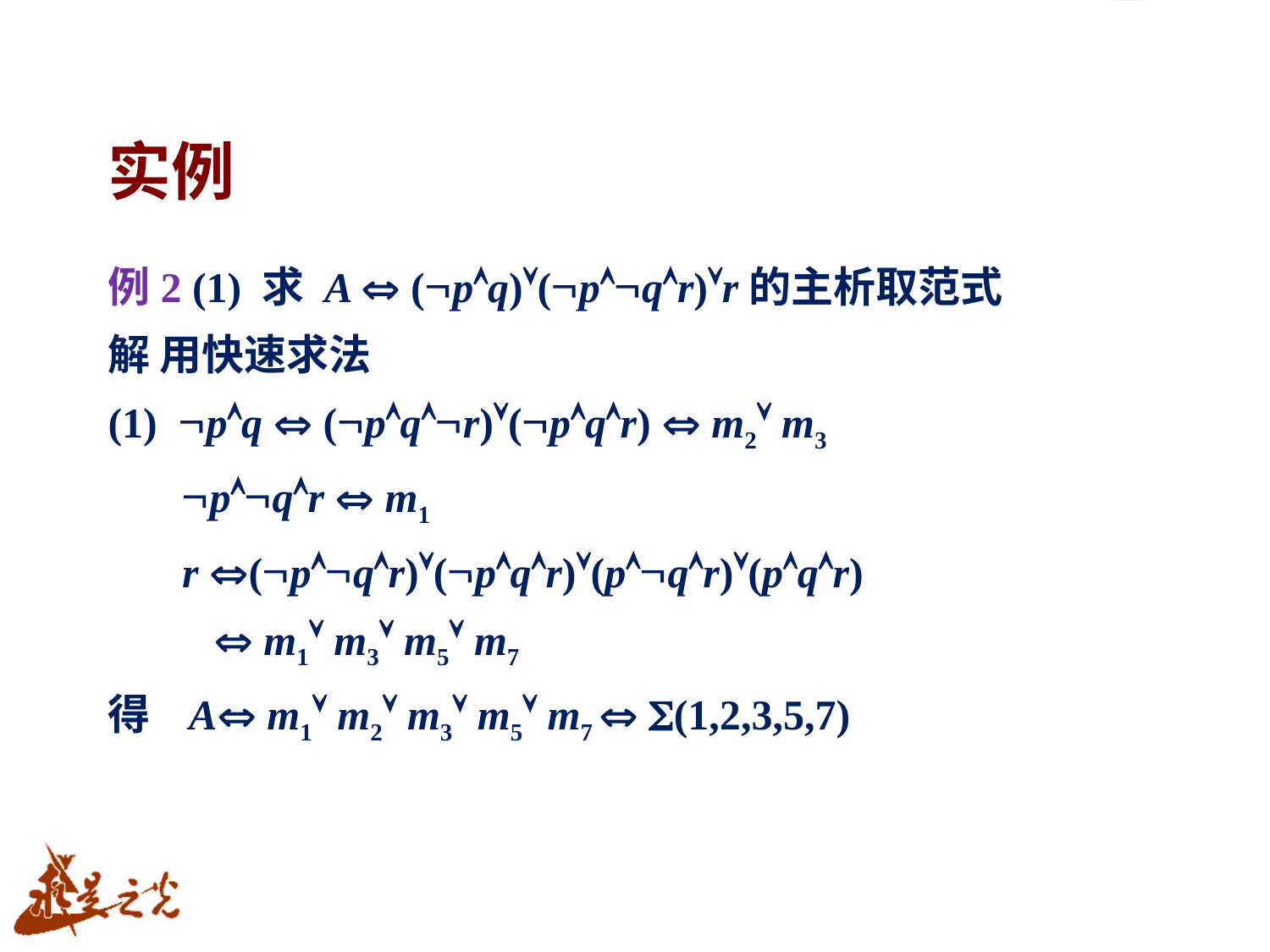

# 实例
例2 (1) 求 A ⇔ (¬p∧q)∨(¬p∧¬q∧r)∨r的主析取范式
解 用快速求法
(1)  ¬p∧q ⇔ (¬p∧q∧¬r)∨(¬p∧q∧r) ⇔ m2∨ m3
       ¬p∧¬q∧r ⇔ m1
       r ⇔(¬p∧¬q∧r)∨(¬p∧q∧r)∨(p∧¬q∧r)∨(p∧q∧r)
          ⇔ m1∨ m3∨ m5∨ m7
得   A⇔ m1∨ m2∨ m3∨ m5∨ m7 ⇔ Σ(1,2,3,5,7)
15